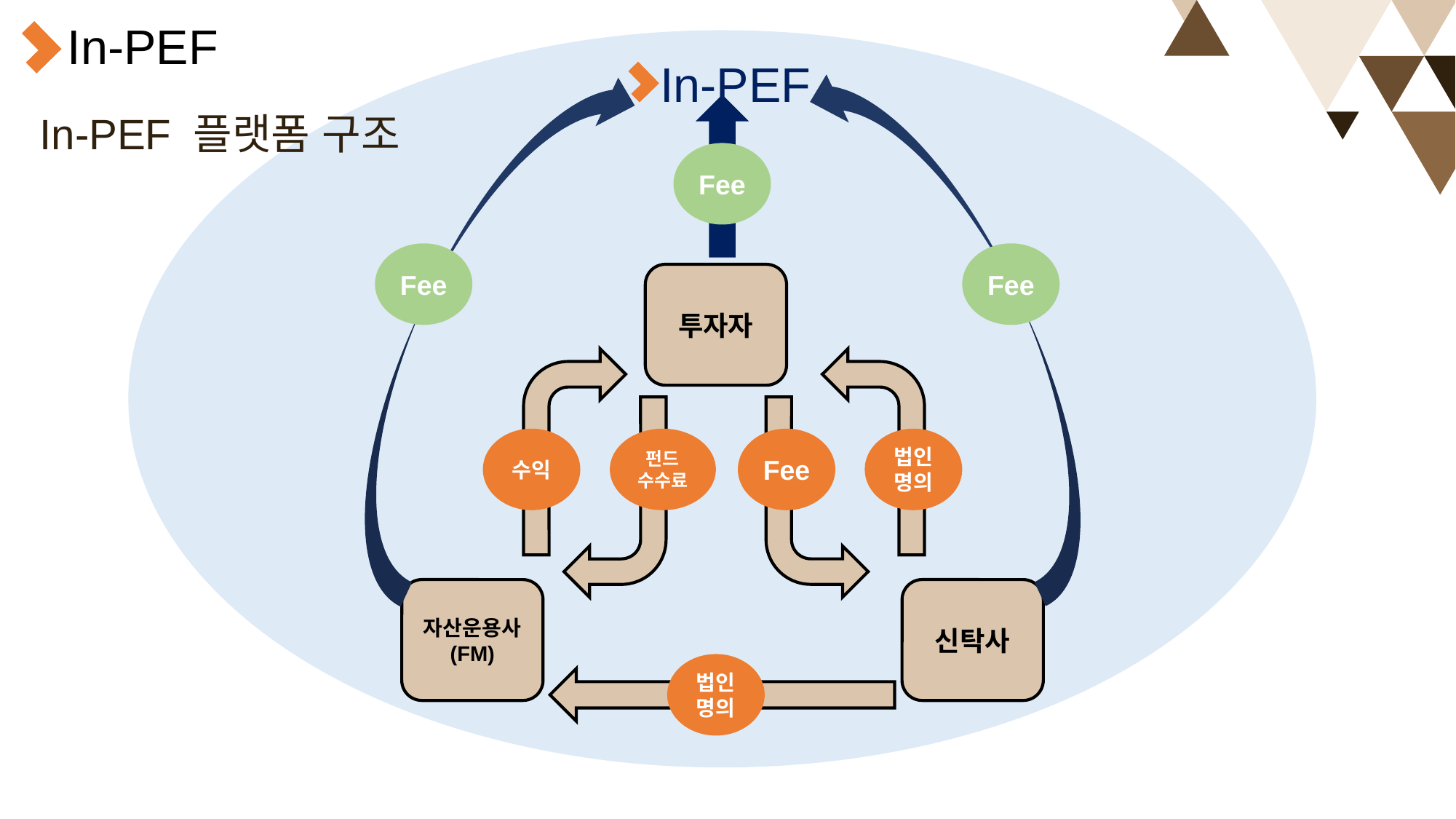

In-PEF

In-PEF

# In-PEF 플랫폼 구조
Fee
Fee
Fee
투자자

법인명의
펀드
수수료
Fee
수익
자산운용사
(FM)
신탁사
법인명의